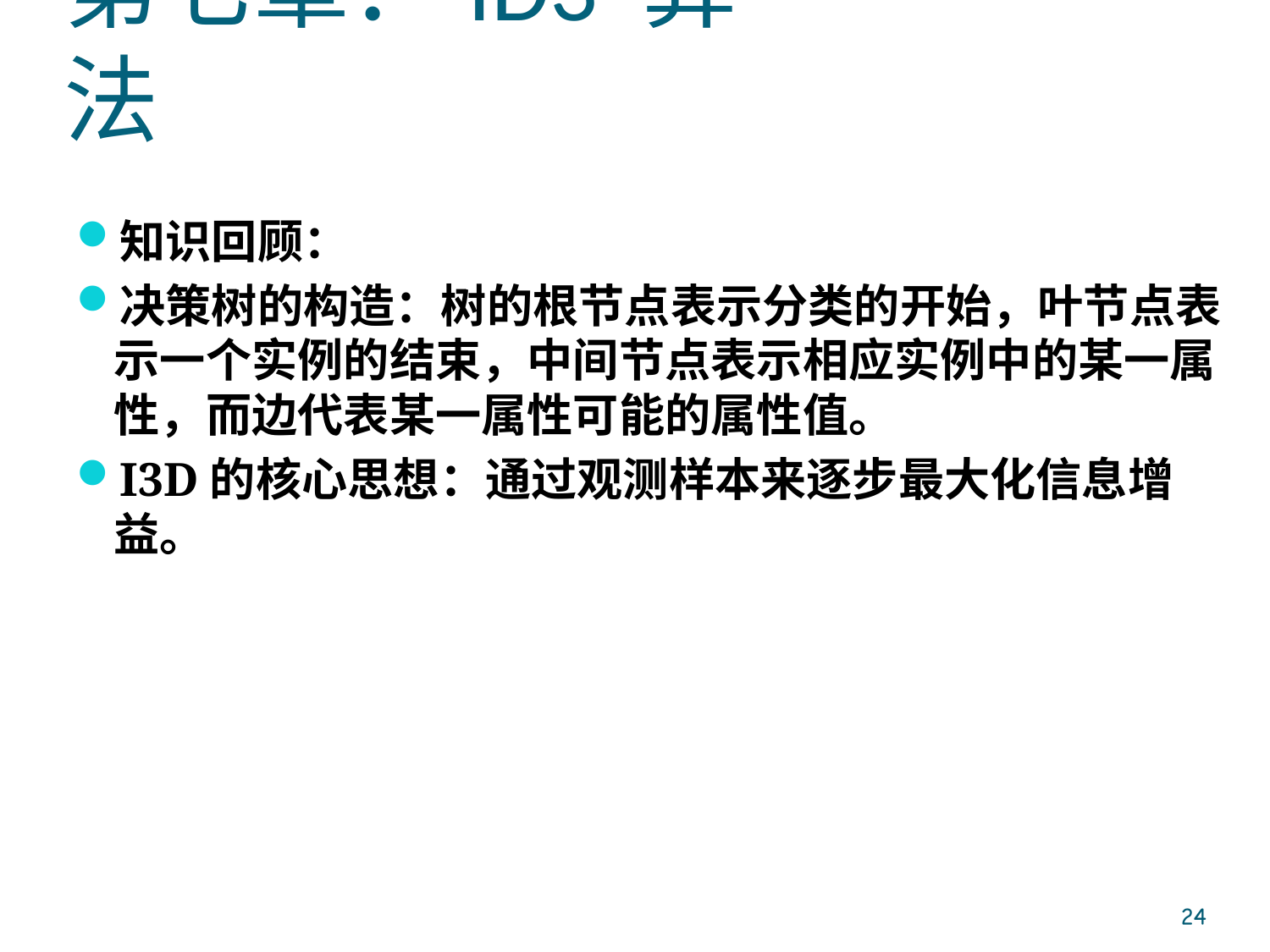

# 第七章：ID3 算法
知识回顾：
决策树的构造：树的根节点表示分类的开始，叶节点表示一个实例的结束，中间节点表示相应实例中的某一属性，而边代表某一属性可能的属性值。
I3D的核心思想：通过观测样本来逐步最大化信息增益。
24